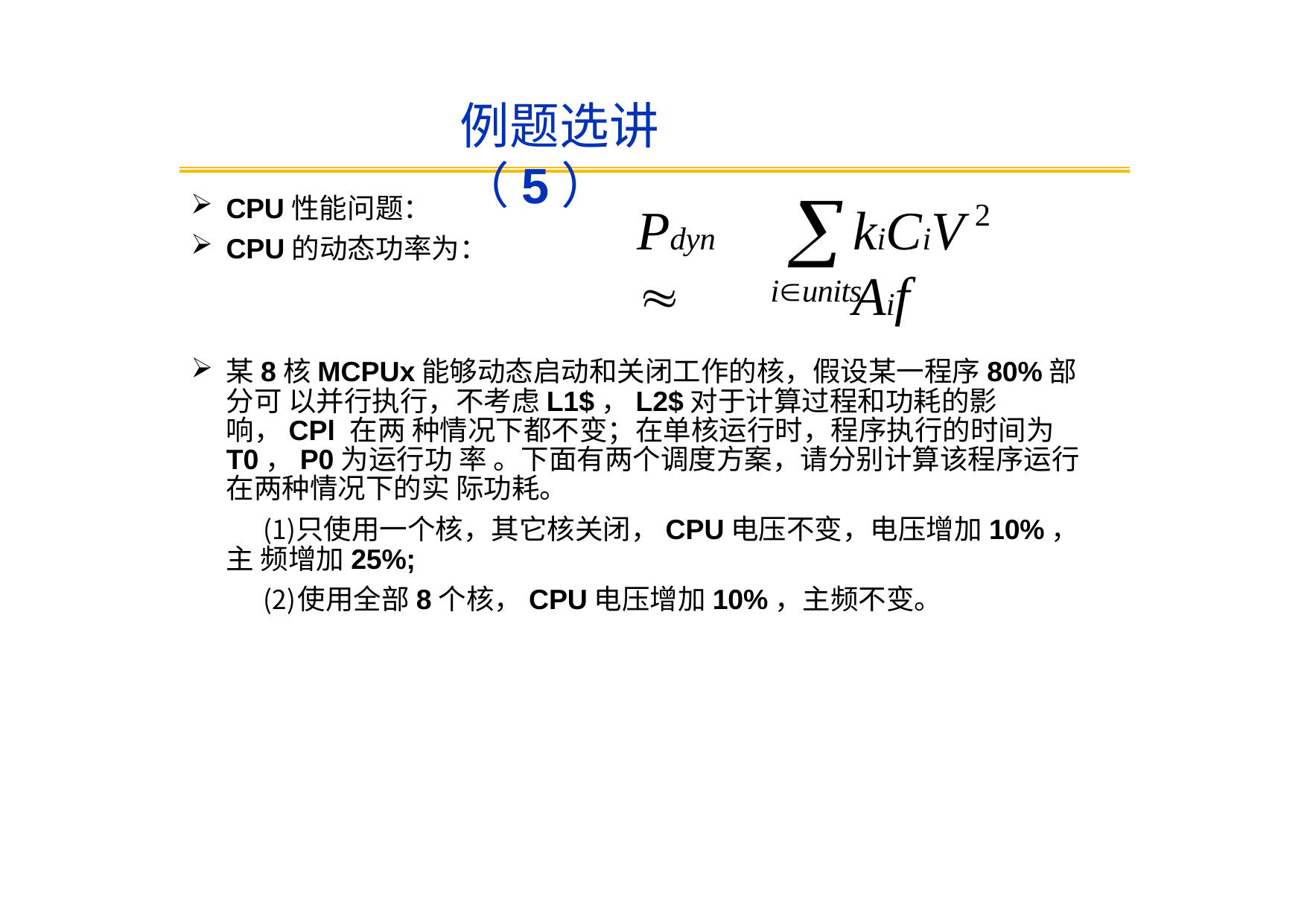

例题选讲（5）
# ∑
CPU性能问题：
CPU的动态功率为：
2
Pdyn ≈
kiCiV	Aif
i∈units

某8核MCPUx能够动态启动和关闭工作的核，假设某一程序80%部分可 以并行执行，不考虑L1$，L2$对于计算过程和功耗的影响，CPl 在两 种情况下都不变；在单核运行时，程序执行的时间为T0，P0为运行功 率 。下面有两个调度方案，请分别计算该程序运行在两种情况下的实 际功耗。
只使用一个核，其它核关闭，CPU电压不变，电压增加10%，主 频增加25%;
使用全部8个核，CPU电压增加10%，主频不变。